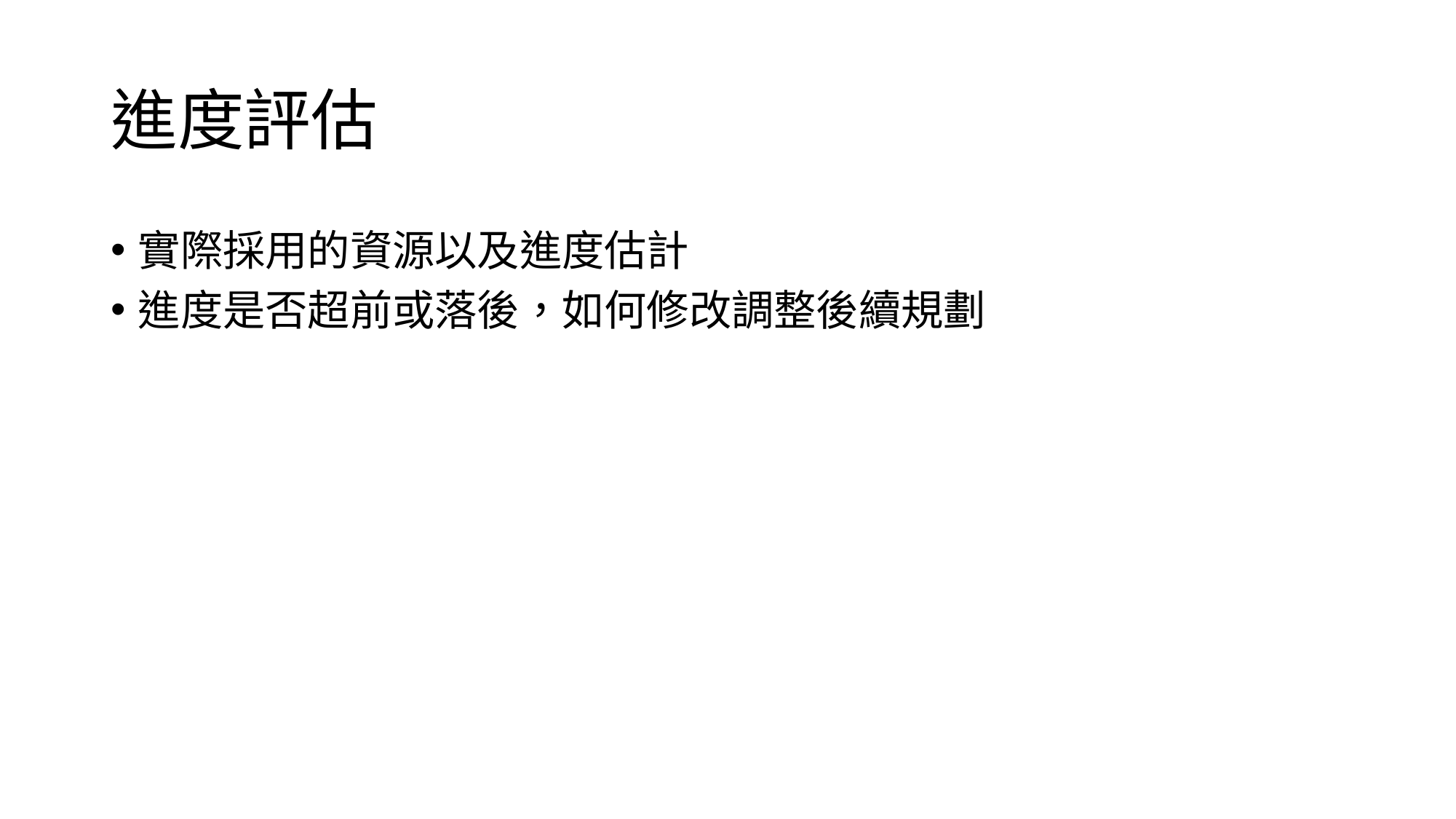

# 進度評估
實際採用的資源以及進度估計
進度是否超前或落後，如何修改調整後續規劃